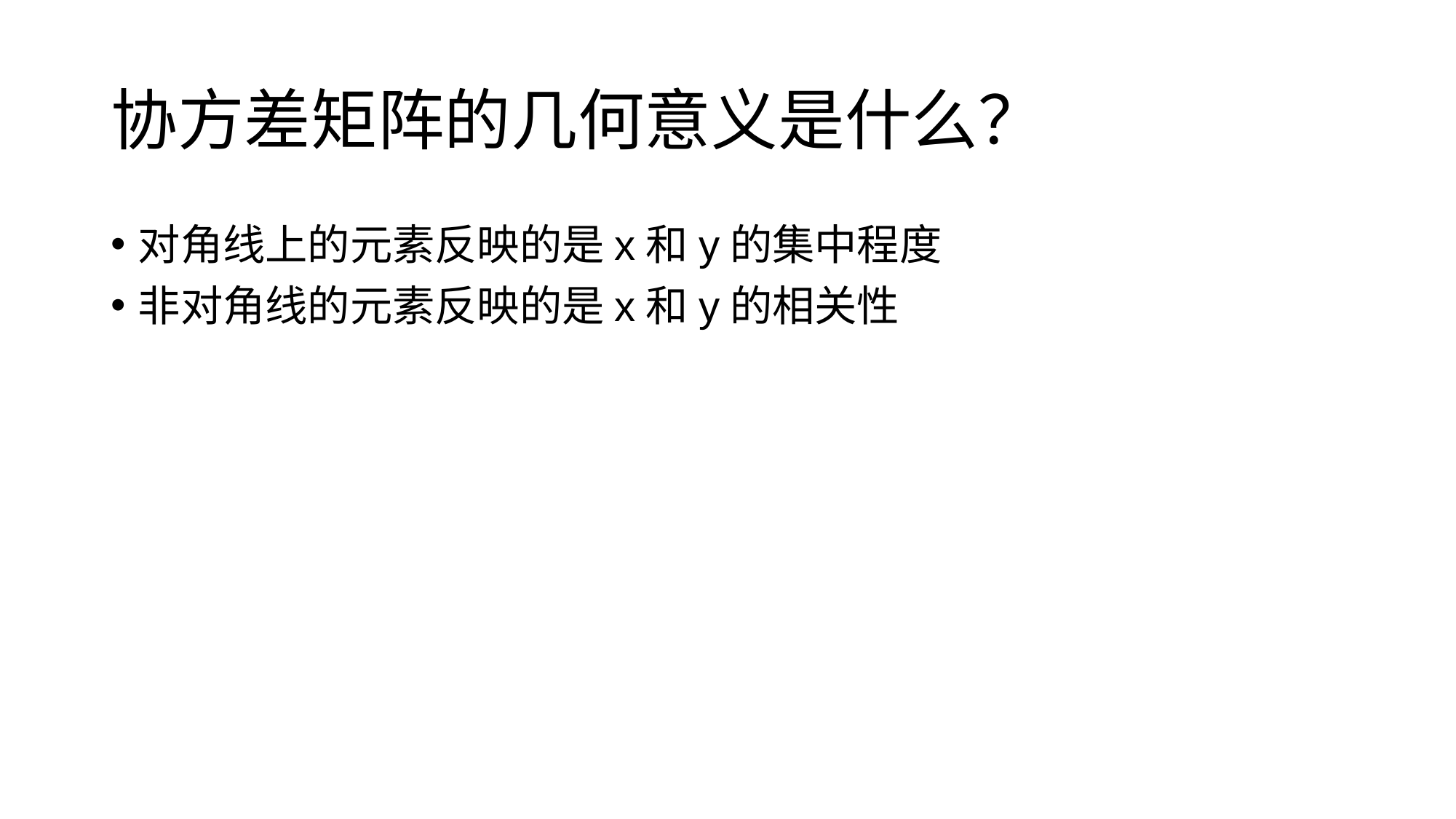

# 协方差矩阵的几何意义是什么？
对角线上的元素反映的是x和y的集中程度
非对角线的元素反映的是x和y的相关性